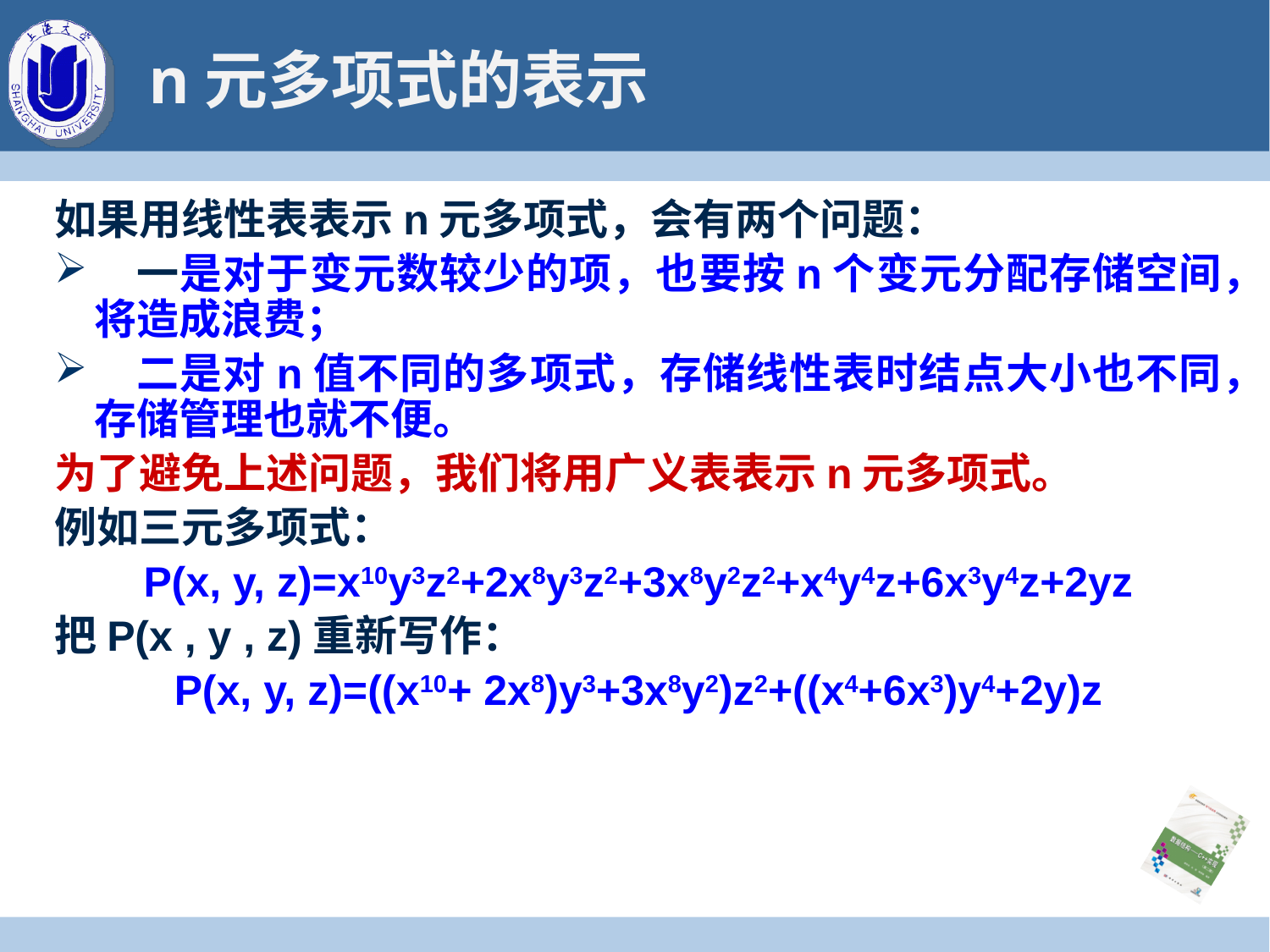

# n元多项式的表示
如果用线性表表示n元多项式，会有两个问题：
   一是对于变元数较少的项，也要按n个变元分配存储空间，将造成浪费；
   二是对n值不同的多项式，存储线性表时结点大小也不同，存储管理也就不便。
为了避免上述问题，我们将用广义表表示n元多项式。
例如三元多项式：
P(x, y, z)=x10y3z2+2x8y3z2+3x8y2z2+x4y4z+6x3y4z+2yz
把P(x , y , z)重新写作：
P(x, y, z)=((x10+ 2x8)y3+3x8y2)z2+((x4+6x3)y4+2y)z